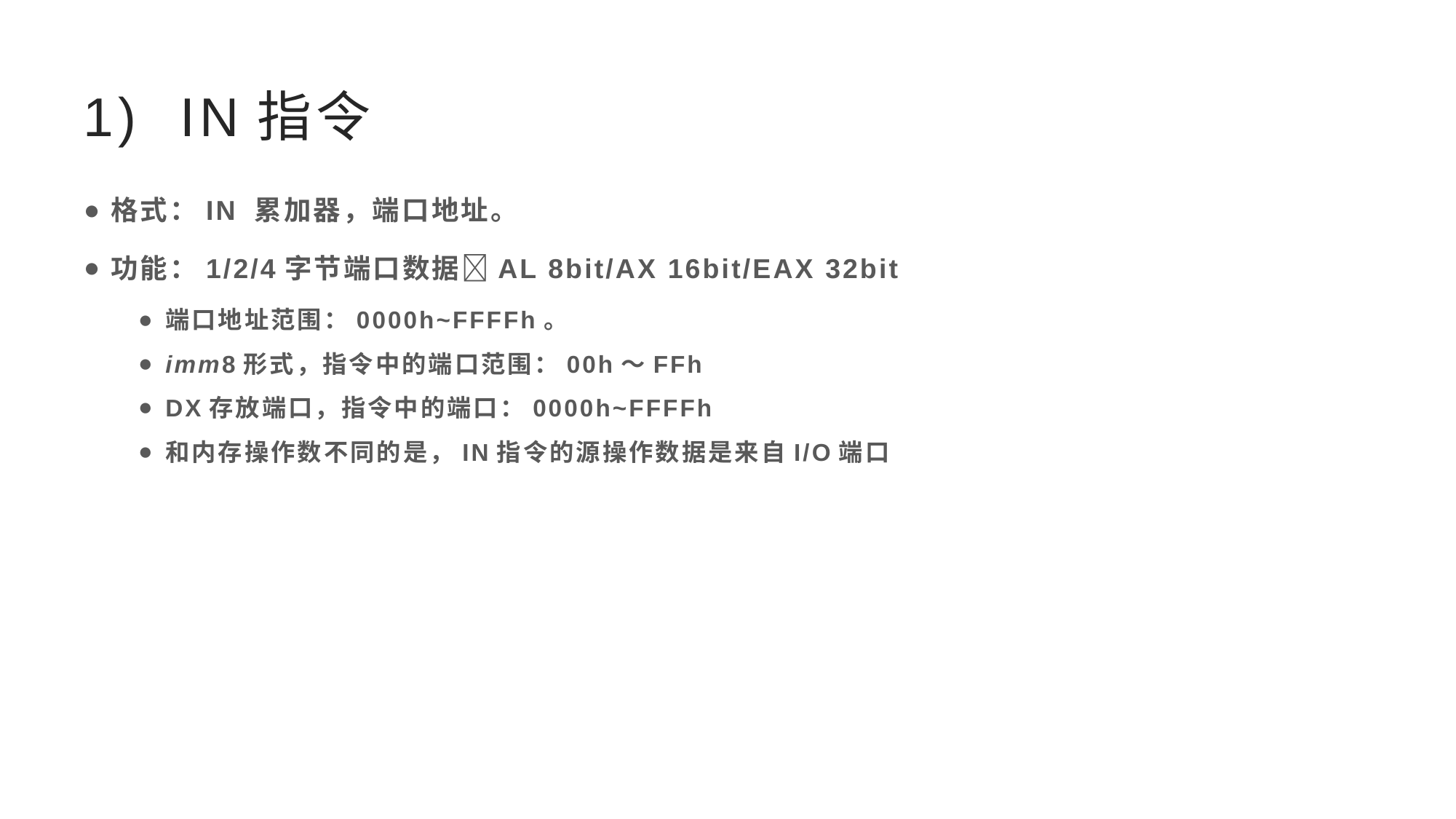

# 1)  IN指令
格式：IN 累加器，端口地址。
功能：1/2/4字节端口数据⇒AL 8bit/AX 16bit/EAX 32bit
端口地址范围：0000h~FFFFh。
imm8形式，指令中的端口范围：00h～FFh
DX存放端口，指令中的端口：0000h~FFFFh
和内存操作数不同的是，IN指令的源操作数据是来自I/O端口